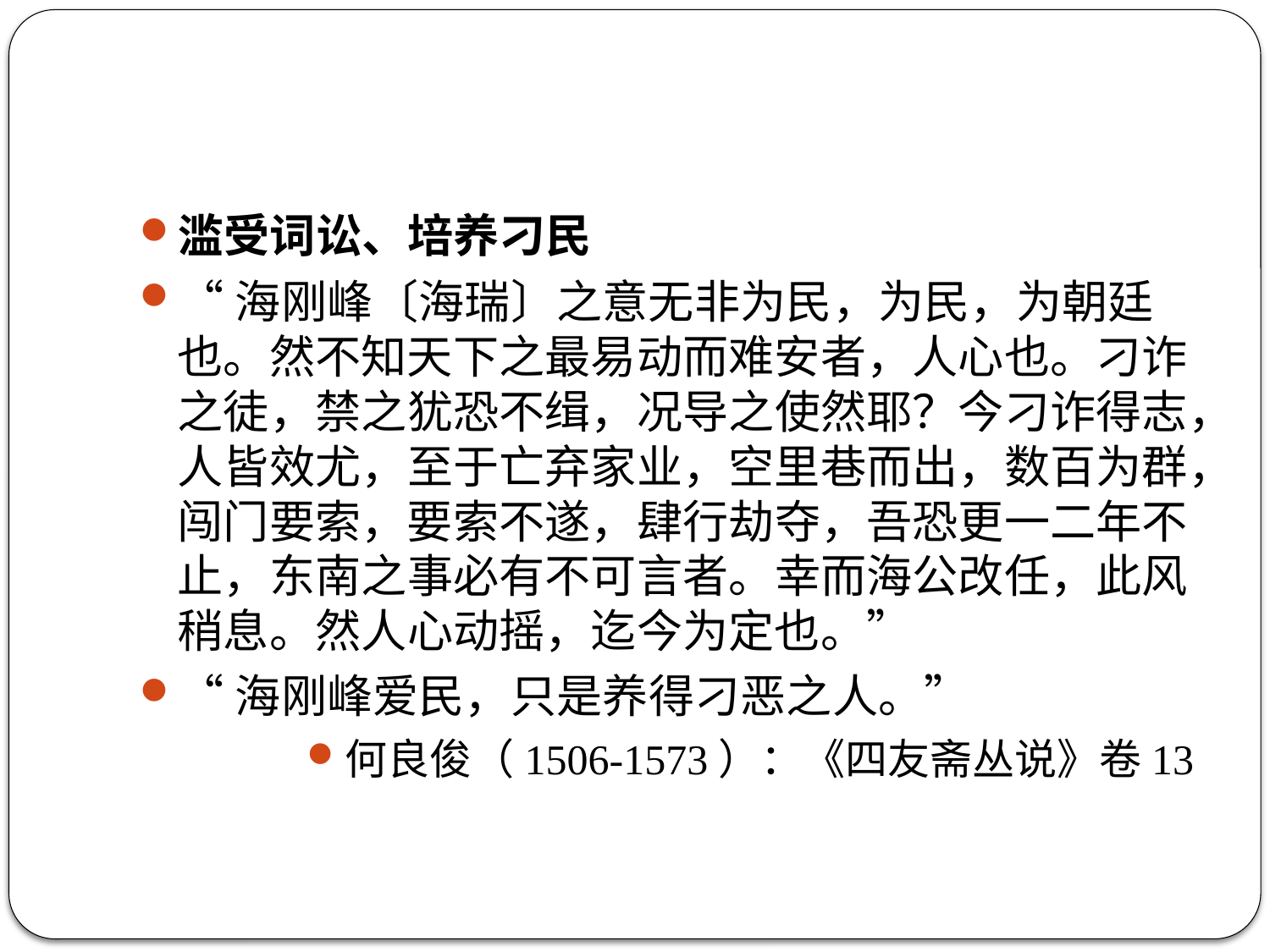

#
滥受词讼、培养刁民
“海刚峰〔海瑞〕之意无非为民，为民，为朝廷也。然不知天下之最易动而难安者，人心也。刁诈之徒，禁之犹恐不缉，况导之使然耶？今刁诈得志，人皆效尤，至于亡弃家业，空里巷而出，数百为群，闯门要索，要索不遂，肆行劫夺，吾恐更一二年不止，东南之事必有不可言者。幸而海公改任，此风稍息。然人心动摇，迄今为定也。”
“海刚峰爱民，只是养得刁恶之人。”
何良俊（1506-1573）：《四友斋丛说》卷13